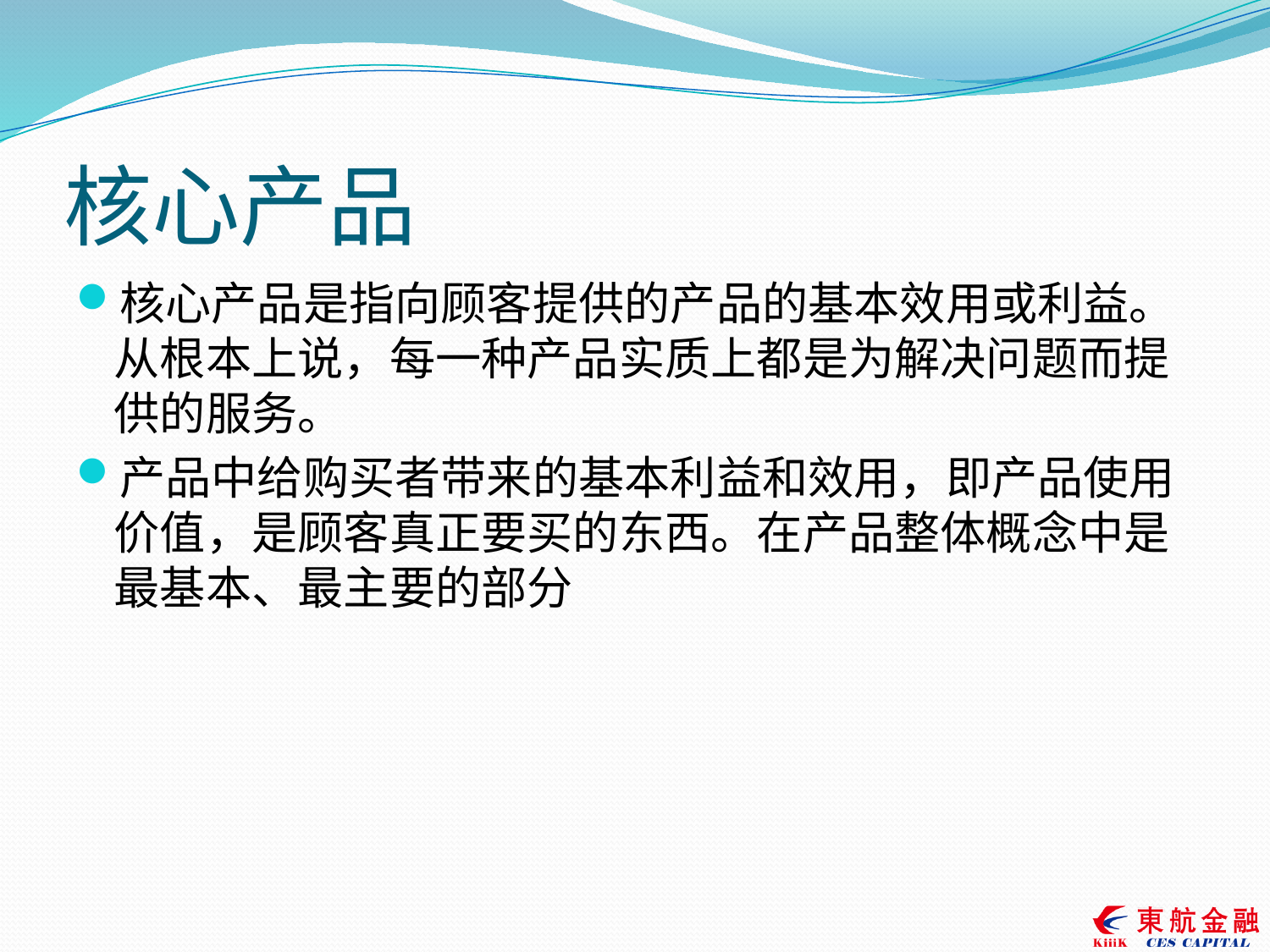

# 核心产品
核心产品是指向顾客提供的产品的基本效用或利益。从根本上说，每一种产品实质上都是为解决问题而提供的服务。
产品中给购买者带来的基本利益和效用，即产品使用价值，是顾客真正要买的东西。在产品整体概念中是最基本、最主要的部分